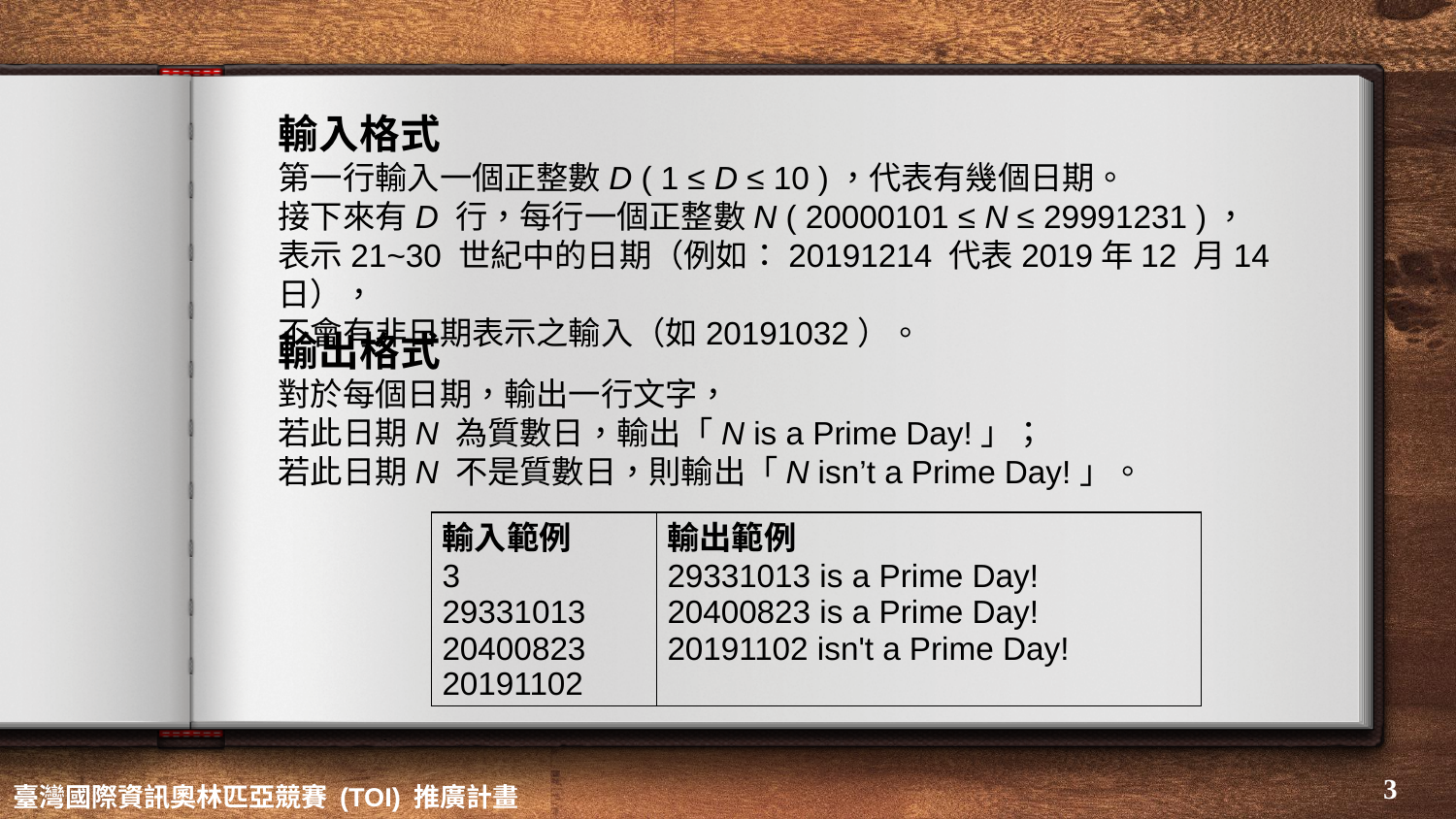

輸入格式
第一行輸入一個正整數D ( 1 ≤ D ≤ 10 )，代表有幾個日期。
接下來有D 行，每行一個正整數N ( 20000101 ≤ N ≤ 29991231 )，
表示21~30 世紀中的日期（例如：20191214 代表2019年12 月14 日），
不會有非日期表示之輸入（如20191032）。
輸出格式
對於每個日期，輸出一行文字，
若此日期N 為質數日，輸出「N is a Prime Day!」；
若此日期N 不是質數日，則輸出「N isn’t a Prime Day!」。
| 輸入範例 3 29331013 20400823 20191102 | 輸出範例 29331013 is a Prime Day! 20400823 is a Prime Day! 20191102 isn't a Prime Day! |
| --- | --- |
3